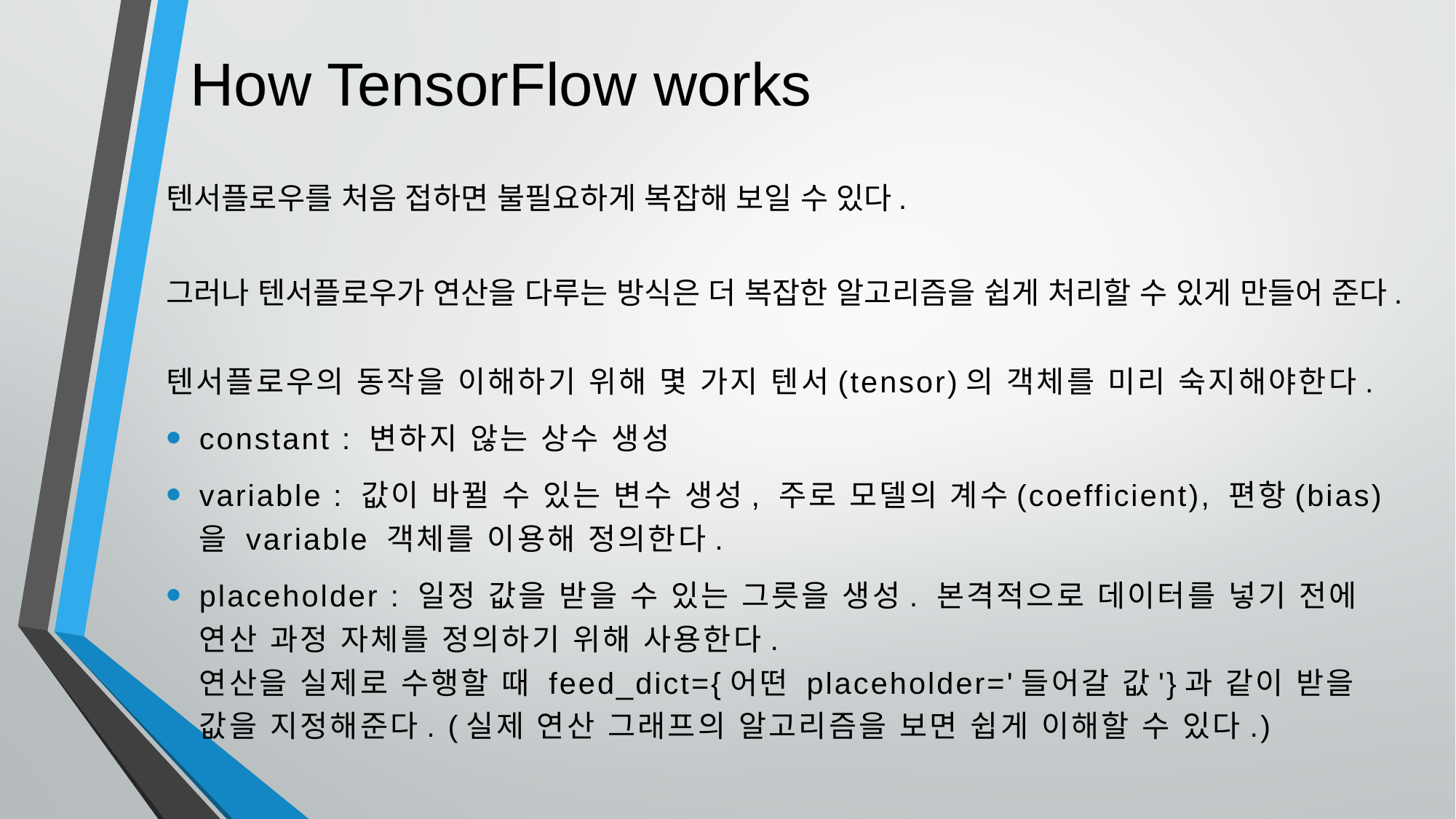

# How TensorFlow works
텐서플로우를 처음 접하면 불필요하게 복잡해 보일 수 있다.
그러나 텐서플로우가 연산을 다루는 방식은 더 복잡한 알고리즘을 쉽게 처리할 수 있게 만들어 준다.
텐서플로우의 동작을 이해하기 위해 몇 가지 텐서(tensor)의 객체를 미리 숙지해야한다.
constant : 변하지 않는 상수 생성
variable : 값이 바뀔 수 있는 변수 생성, 주로 모델의 계수(coefficient), 편항(bias)을 variable 객체를 이용해 정의한다.
placeholder : 일정 값을 받을 수 있는 그릇을 생성. 본격적으로 데이터를 넣기 전에 연산 과정 자체를 정의하기 위해 사용한다.
연산을 실제로 수행할 때 feed_dict={어떤 placeholder='들어갈 값'}과 같이 받을 값을 지정해준다. (실제 연산 그래프의 알고리즘을 보면 쉽게 이해할 수 있다.)